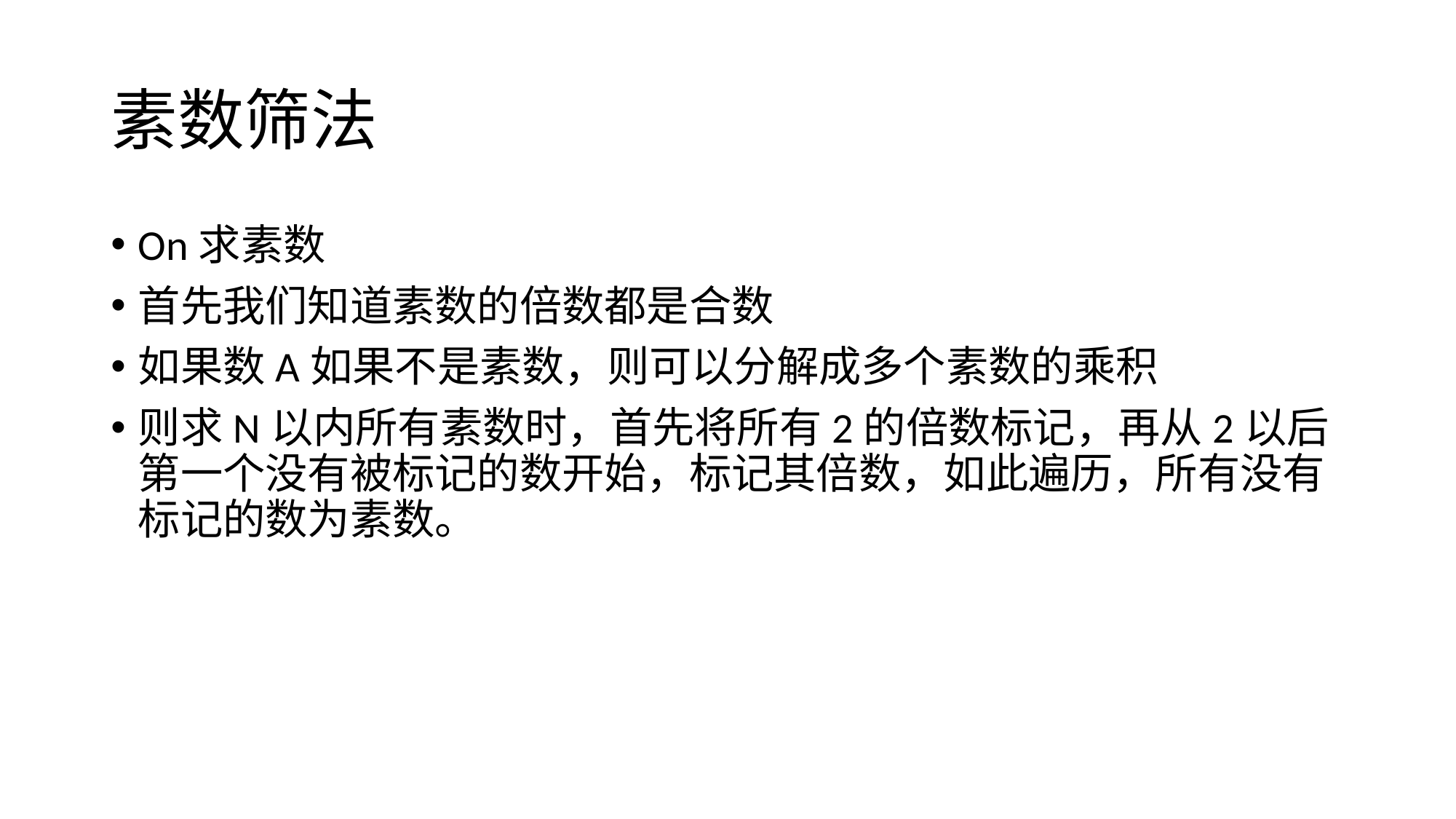

# 素数筛法
On求素数
首先我们知道素数的倍数都是合数
如果数A如果不是素数，则可以分解成多个素数的乘积
则求N以内所有素数时，首先将所有2的倍数标记，再从2以后第一个没有被标记的数开始，标记其倍数，如此遍历，所有没有标记的数为素数。